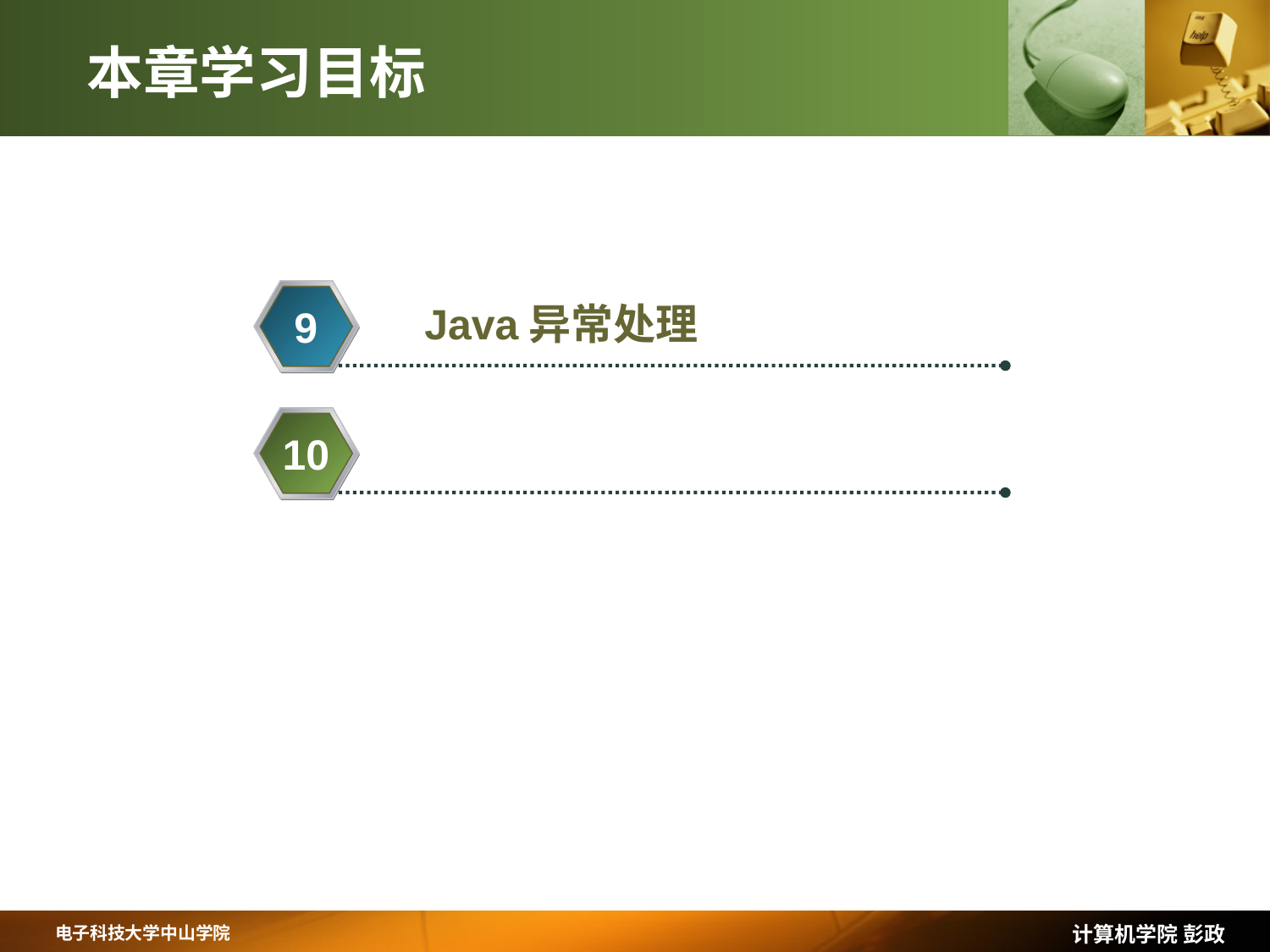

# 本章学习目标

Java异常处理
9

10

计算机学院 彭政
电子科技大学中山学院